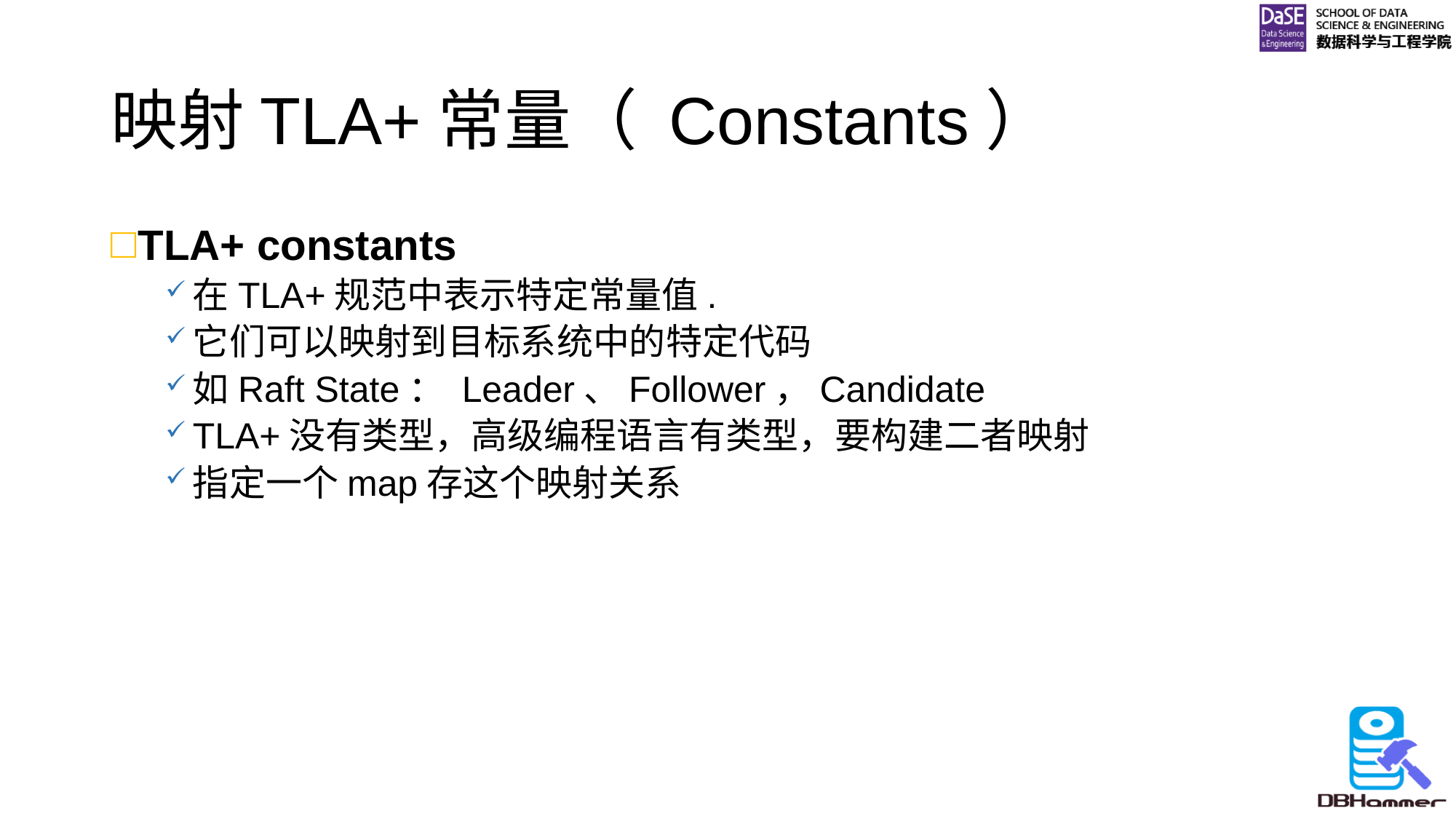

# 映射TLA+常量（ Constants）
TLA+ constants
在TLA+规范中表示特定常量值.
它们可以映射到目标系统中的特定代码
如Raft State： Leader、Follower，Candidate
TLA+没有类型，高级编程语言有类型，要构建二者映射
指定一个map存这个映射关系